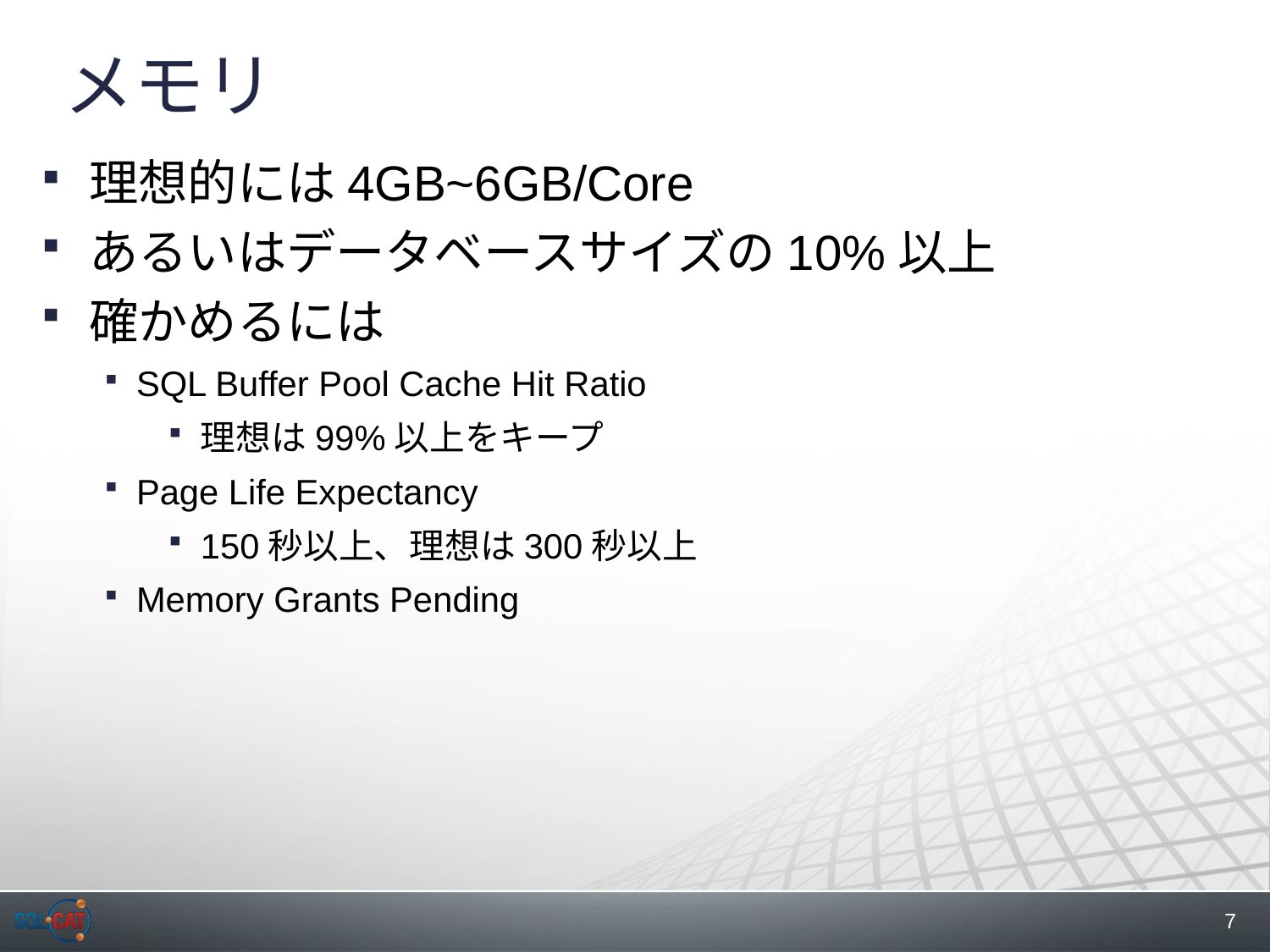

# メモリ
理想的には4GB~6GB/Core
あるいはデータベースサイズの10%以上
確かめるには
SQL Buffer Pool Cache Hit Ratio
理想は99%以上をキープ
Page Life Expectancy
150秒以上、理想は300秒以上
Memory Grants Pending